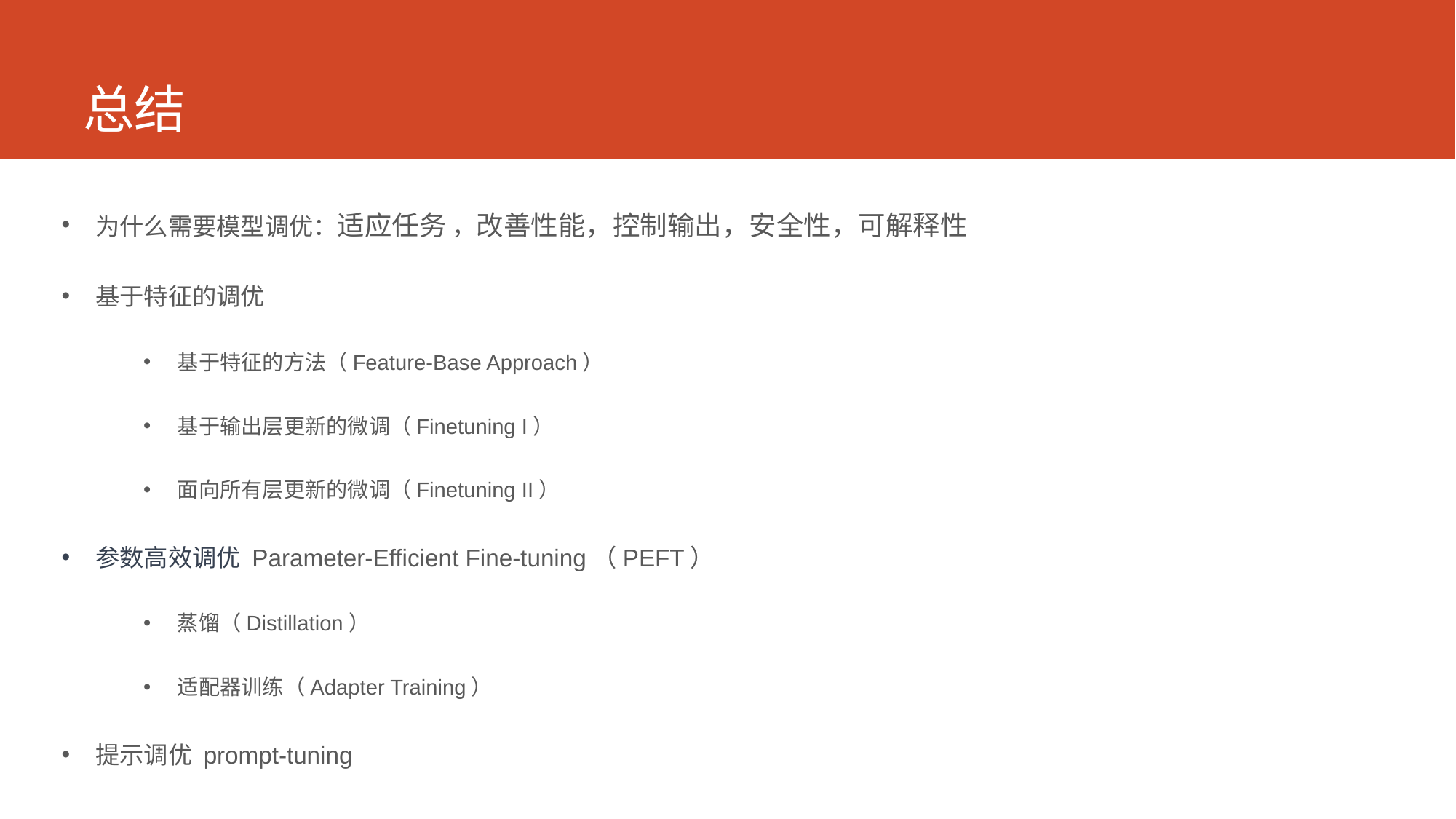

# 总结
为什么需要模型调优：适应任务 ，改善性能，控制输出，安全性，可解释性
基于特征的调优
基于特征的方法（Feature-Base Approach）
基于输出层更新的微调（Finetuning I）
面向所有层更新的微调（Finetuning II）
参数高效调优 Parameter-Efficient Fine-tuning（PEFT）
蒸馏（Distillation）
适配器训练（Adapter Training）
提示调优 prompt-tuning